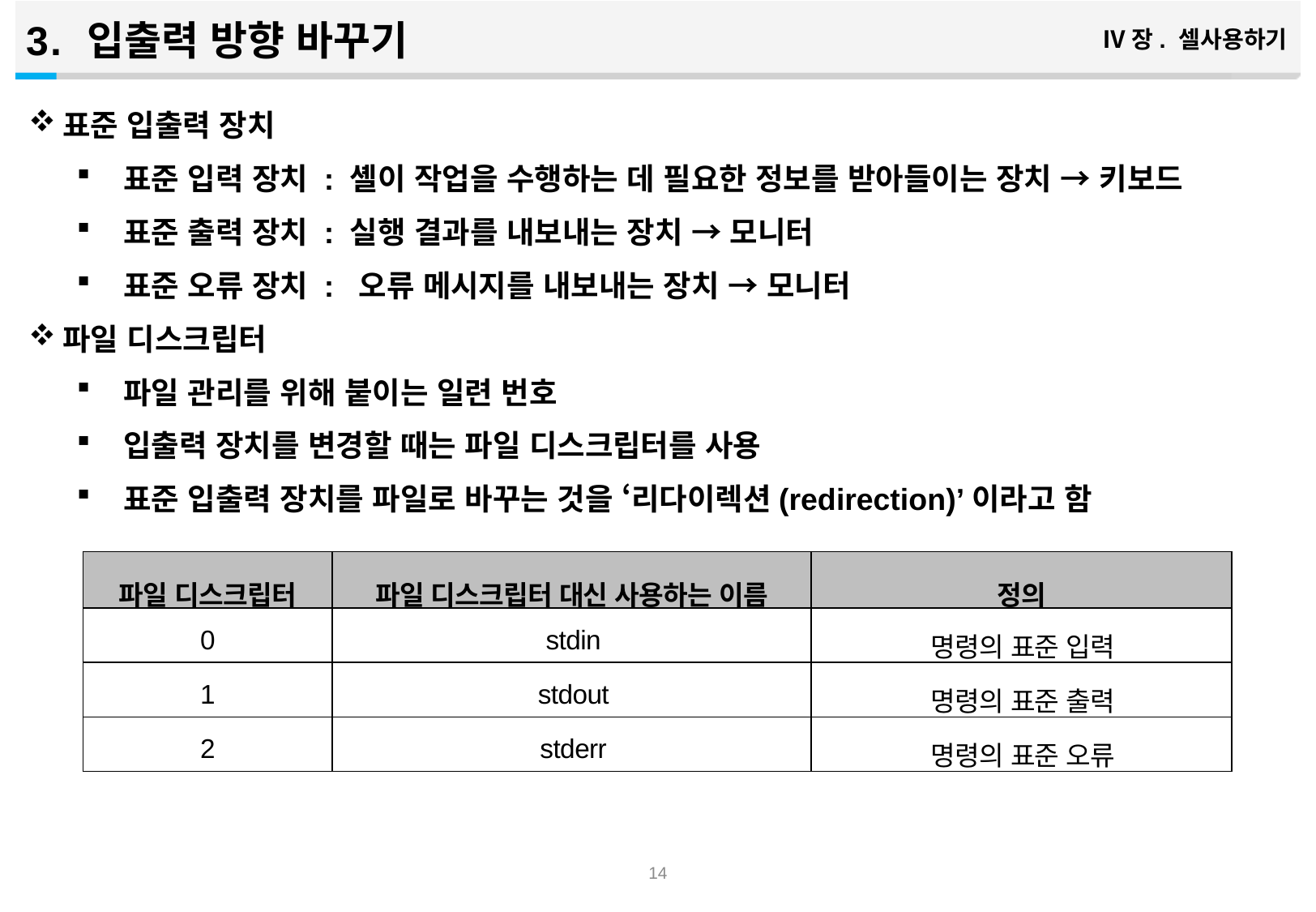

입출력 방향 바꾸기
Ⅳ장. 셀사용하기
표준 입출력 장치
표준 입력 장치 : 셸이 작업을 수행하는 데 필요한 정보를 받아들이는 장치 → 키보드
표준 출력 장치 : 실행 결과를 내보내는 장치 → 모니터
표준 오류 장치 :  오류 메시지를 내보내는 장치 → 모니터
파일 디스크립터
파일 관리를 위해 붙이는 일련 번호
입출력 장치를 변경할 때는 파일 디스크립터를 사용
표준 입출력 장치를 파일로 바꾸는 것을 ‘리다이렉션(redirection)’이라고 함

| 파일 디스크립터 | 파일 디스크립터 대신 사용하는 이름 | 정의 |
| --- | --- | --- |
| 0 | stdin | 명령의 표준 입력 |
| 1 | stdout | 명령의 표준 출력 |
| 2 | stderr | 명령의 표준 오류 |
14